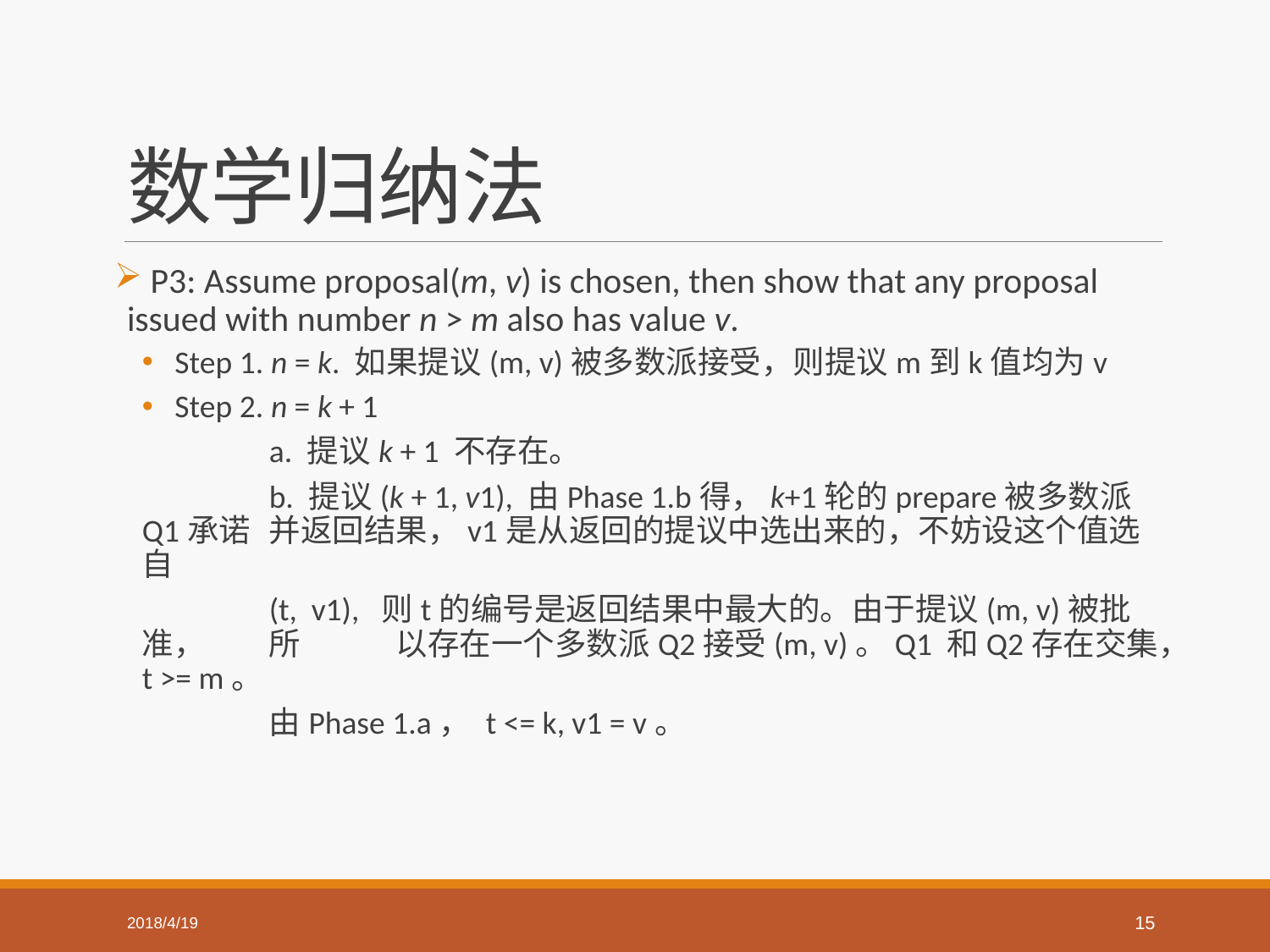

# 数学归纳法
 P3: Assume proposal(m, v) is chosen, then show that any proposal issued with number n > m also has value v.
 Step 1. n = k. 如果提议(m, v)被多数派接受，则提议m到k值均为v
 Step 2. n = k + 1
	a. 提议k + 1 不存在。
	b. 提议(k + 1, v1), 由Phase 1.b得，k+1轮的prepare被多数派Q1承诺	并返回结果，v1是从返回的提议中选出来的，不妨设这个值选自
	(t,  v1),  则t的编号是返回结果中最大的。由于提议(m, v)被批准，	所	以存在一个多数派Q2接受(m, v)。Q1 和Q2存在交集，t >= m。
	由Phase 1.a， t <= k, v1 = v。
2018/4/19
15